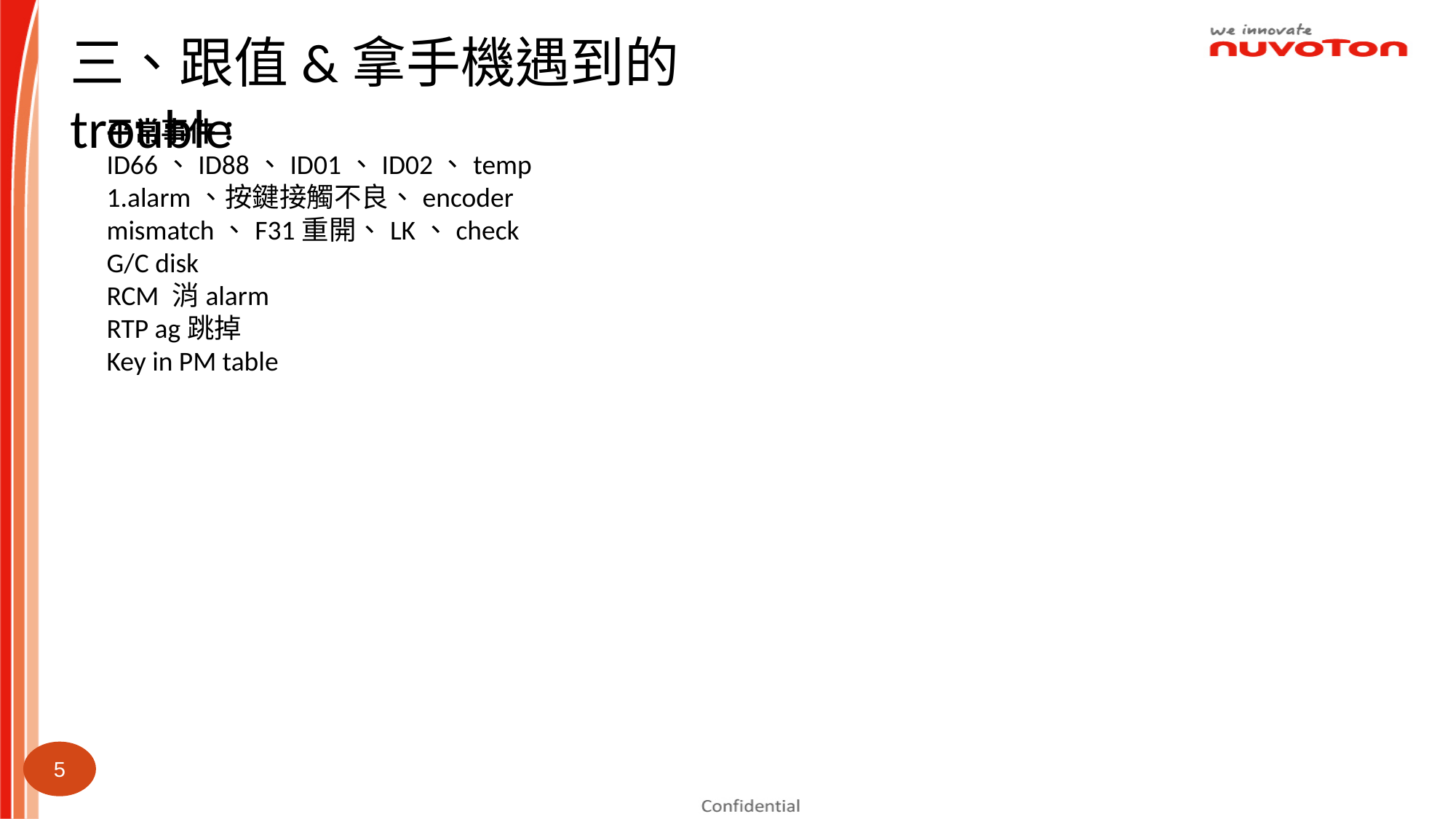

三、跟值&拿手機遇到的trouble
平常事件：ID66、ID88、ID01、ID02、temp 1.alarm、按鍵接觸不良、encoder mismatch、F31重開、LK、check G/C disk
RCM 消alarm
RTP ag跳掉
Key in PM table
5